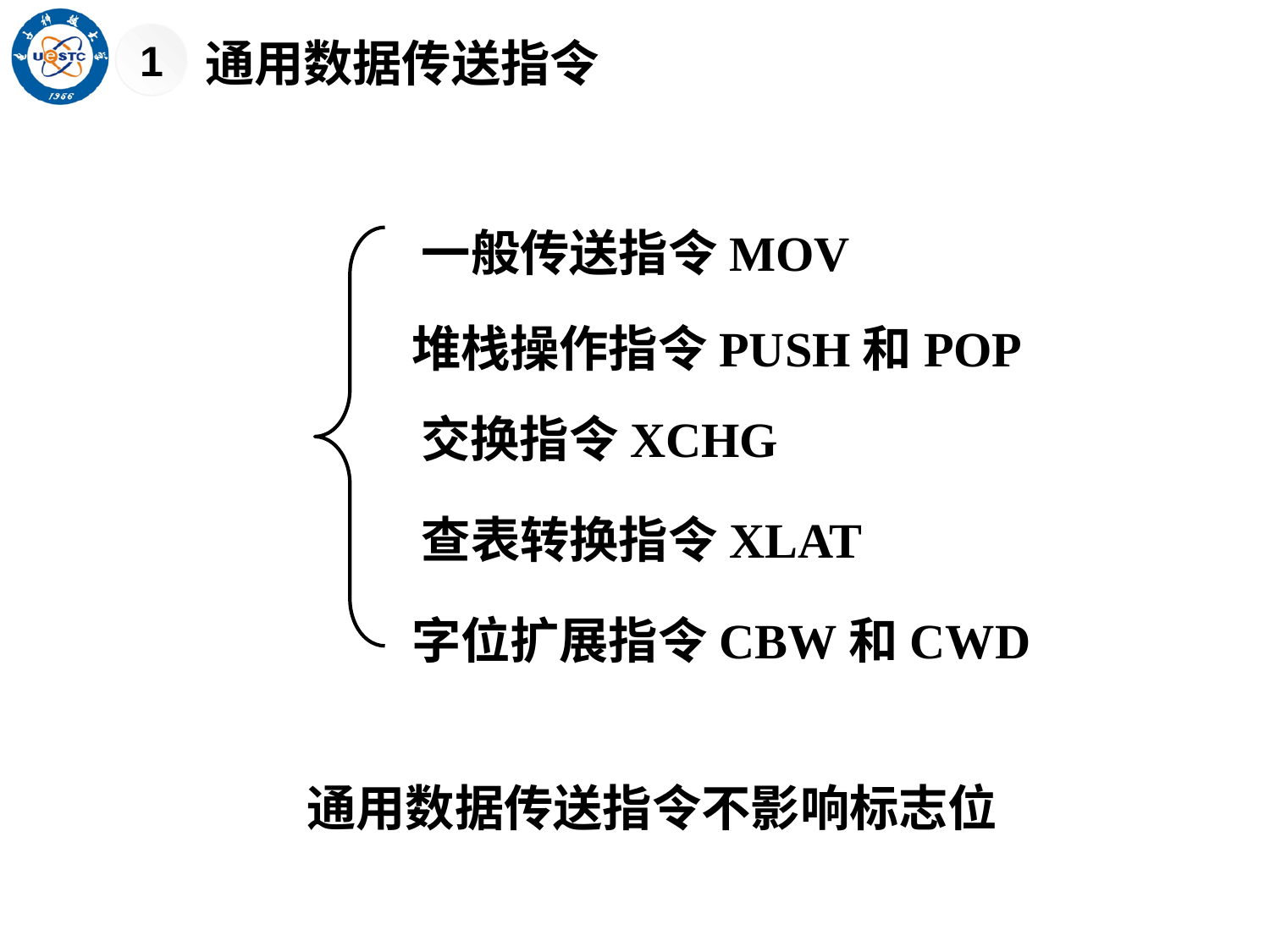

1
通用数据传送指令
一般传送指令MOV
堆栈操作指令PUSH和POP
交换指令XCHG
查表转换指令XLAT
字位扩展指令CBW和CWD

通用数据传送指令不影响标志位